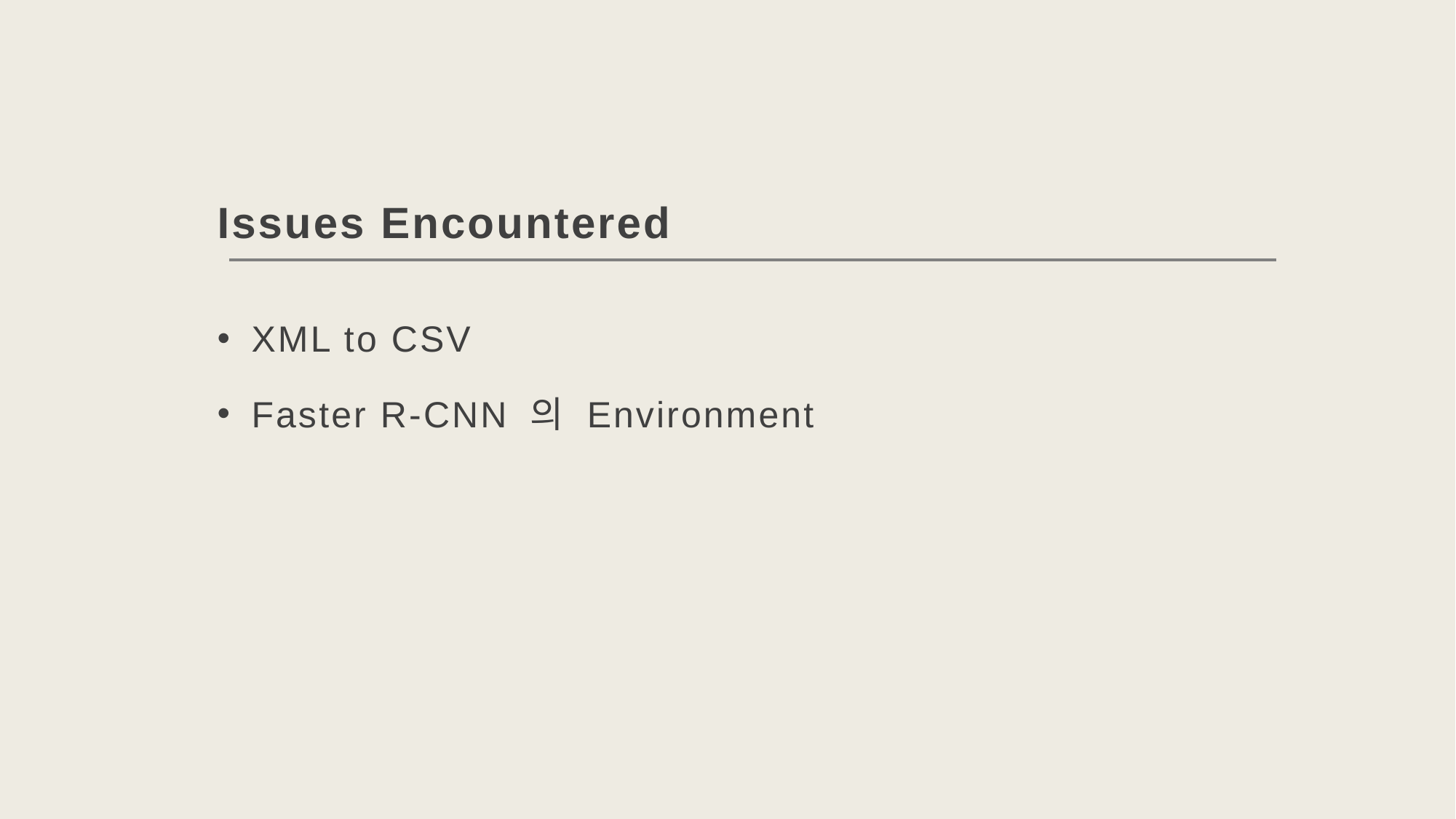

# Issues Encountered
XML to CSV
Faster R-CNN 의 Environment